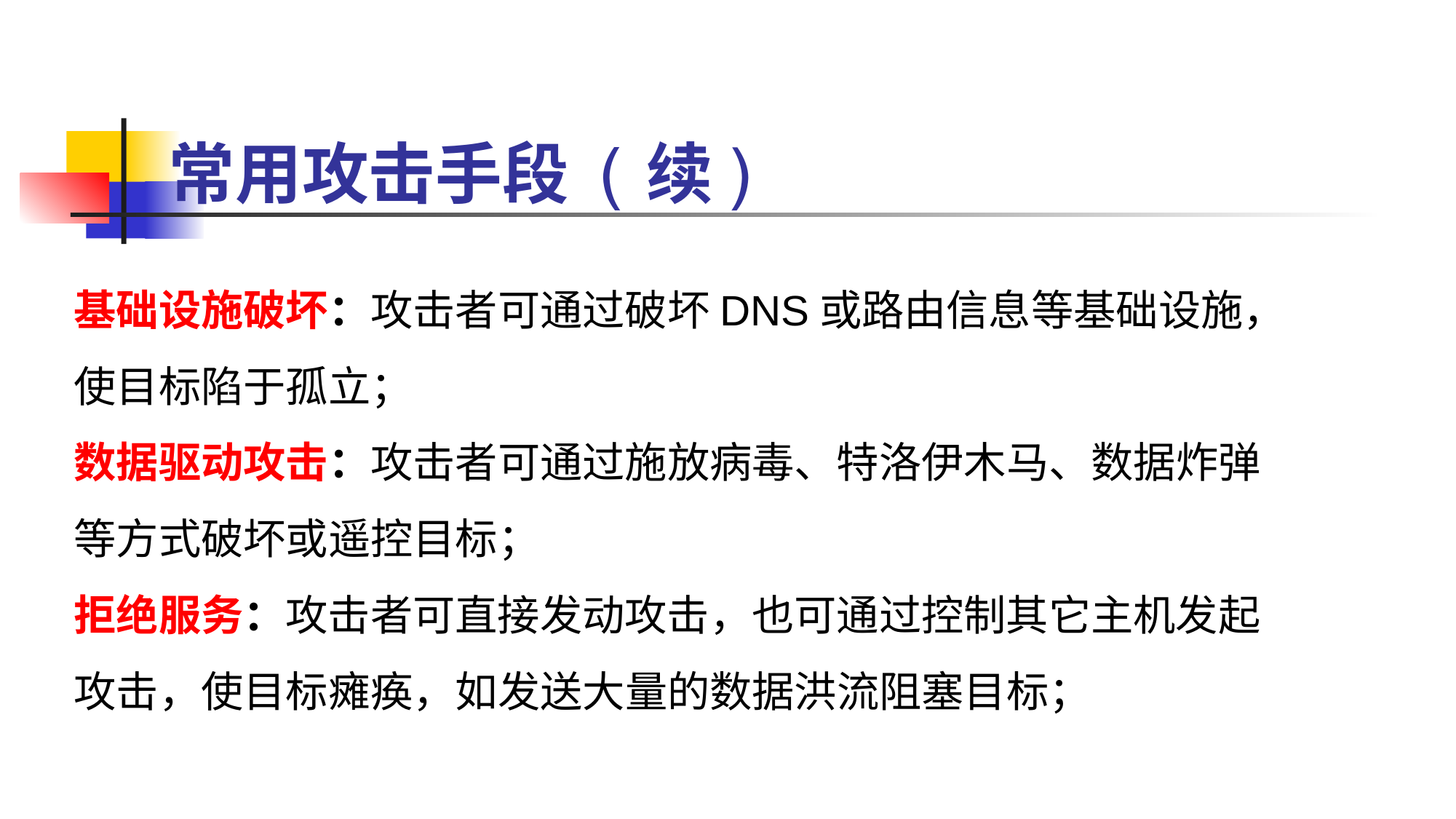

常用攻击手段 (续)

基础设施破坏：攻击者可通过破坏DNS或路由信息等基础设施，使目标陷于孤立；
数据驱动攻击：攻击者可通过施放病毒、特洛伊木马、数据炸弹等方式破坏或遥控目标；
拒绝服务：攻击者可直接发动攻击，也可通过控制其它主机发起攻击，使目标瘫痪，如发送大量的数据洪流阻塞目标；